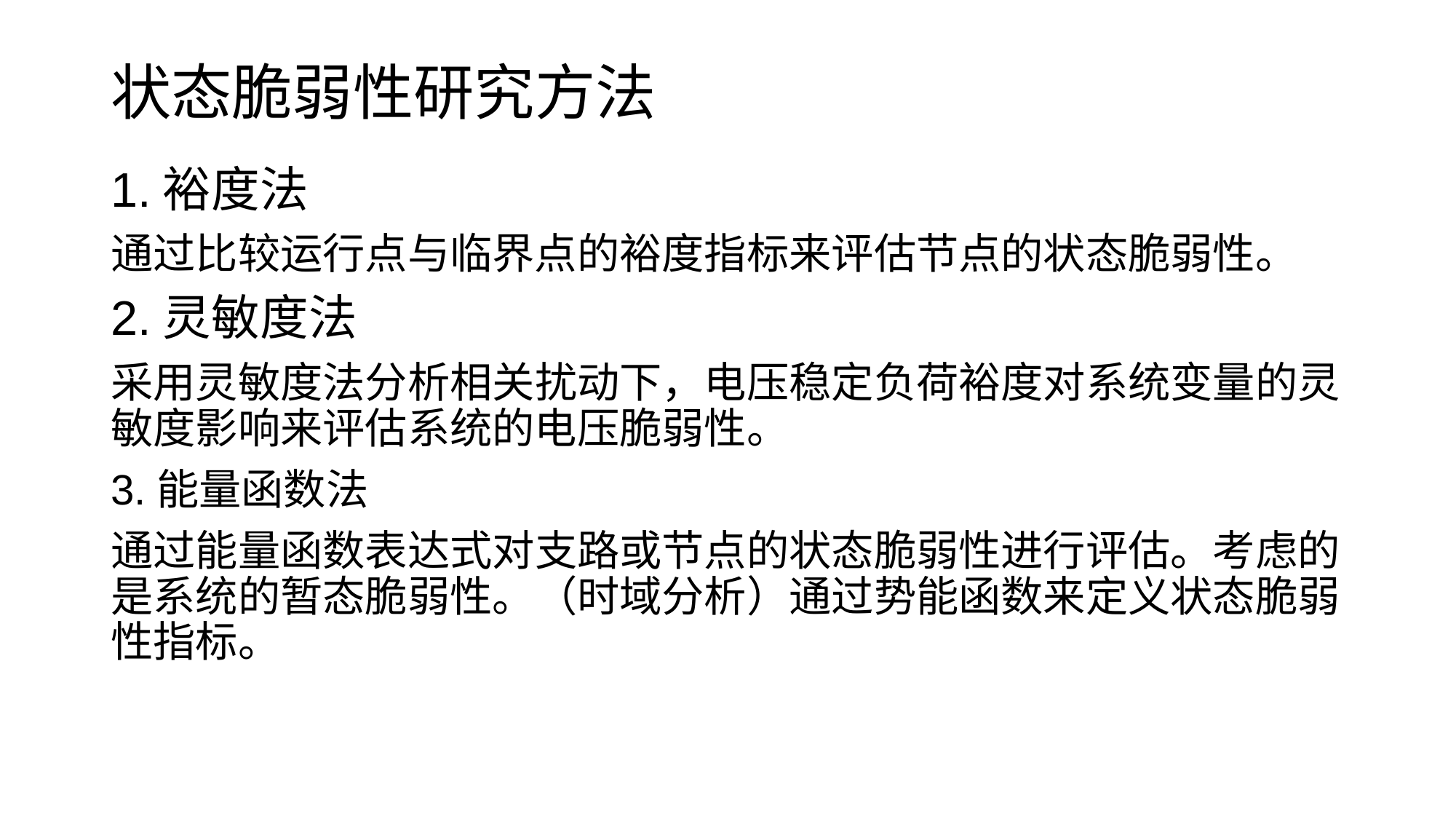

# 状态脆弱性研究方法
1.裕度法
通过比较运行点与临界点的裕度指标来评估节点的状态脆弱性。
2.灵敏度法
采用灵敏度法分析相关扰动下，电压稳定负荷裕度对系统变量的灵敏度影响来评估系统的电压脆弱性。
3.能量函数法
通过能量函数表达式对支路或节点的状态脆弱性进行评估。考虑的是系统的暂态脆弱性。（时域分析）通过势能函数来定义状态脆弱性指标。